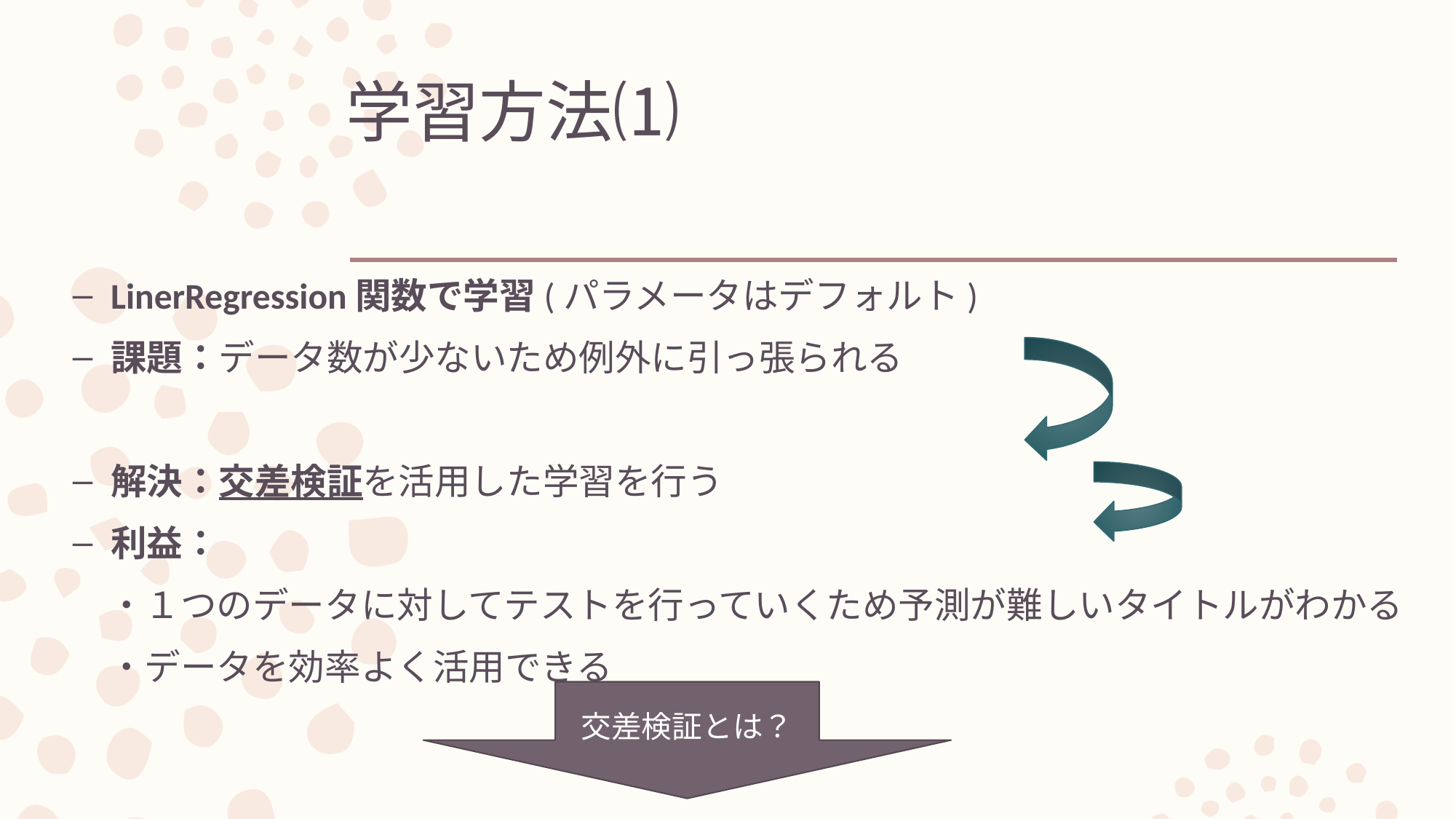

# 学習方法⑴
LinerRegression関数で学習(パラメータはデフォルト)
課題：データ数が少ないため例外に引っ張られる

解決：交差検証を活用した学習を行う
利益：
　・１つのデータに対してテストを行っていくため予測が難しいタイトルがわかる
　・データを効率よく活用できる

交差検証とは？